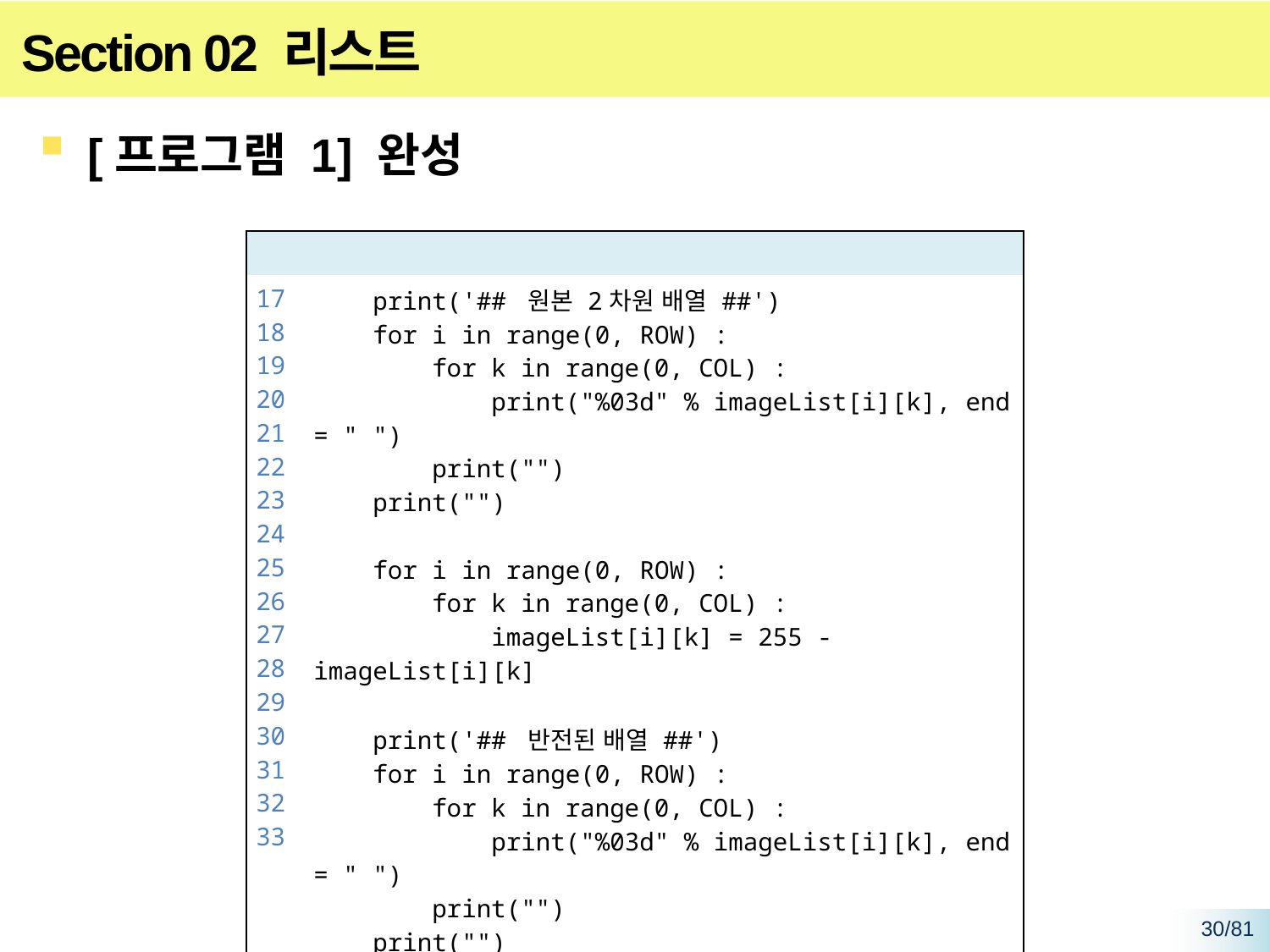

# Section 02 리스트
[프로그램 1] 완성

|  |  |
| --- | --- |
| 17 18 19 20 21 22 23 24 25 26 27 28 29 30 31 32 33 | print('## 원본 2차원 배열 ##') for i in range(0, ROW) : for k in range(0, COL) : print("%03d" % imageList[i][k], end = " ") print("") print("") for i in range(0, ROW) : for k in range(0, COL) : imageList[i][k] = 255 - imageList[i][k] print('## 반전된 배열 ##') for i in range(0, ROW) : for k in range(0, COL) : print("%03d" % imageList[i][k], end = " ") print("") print("") |